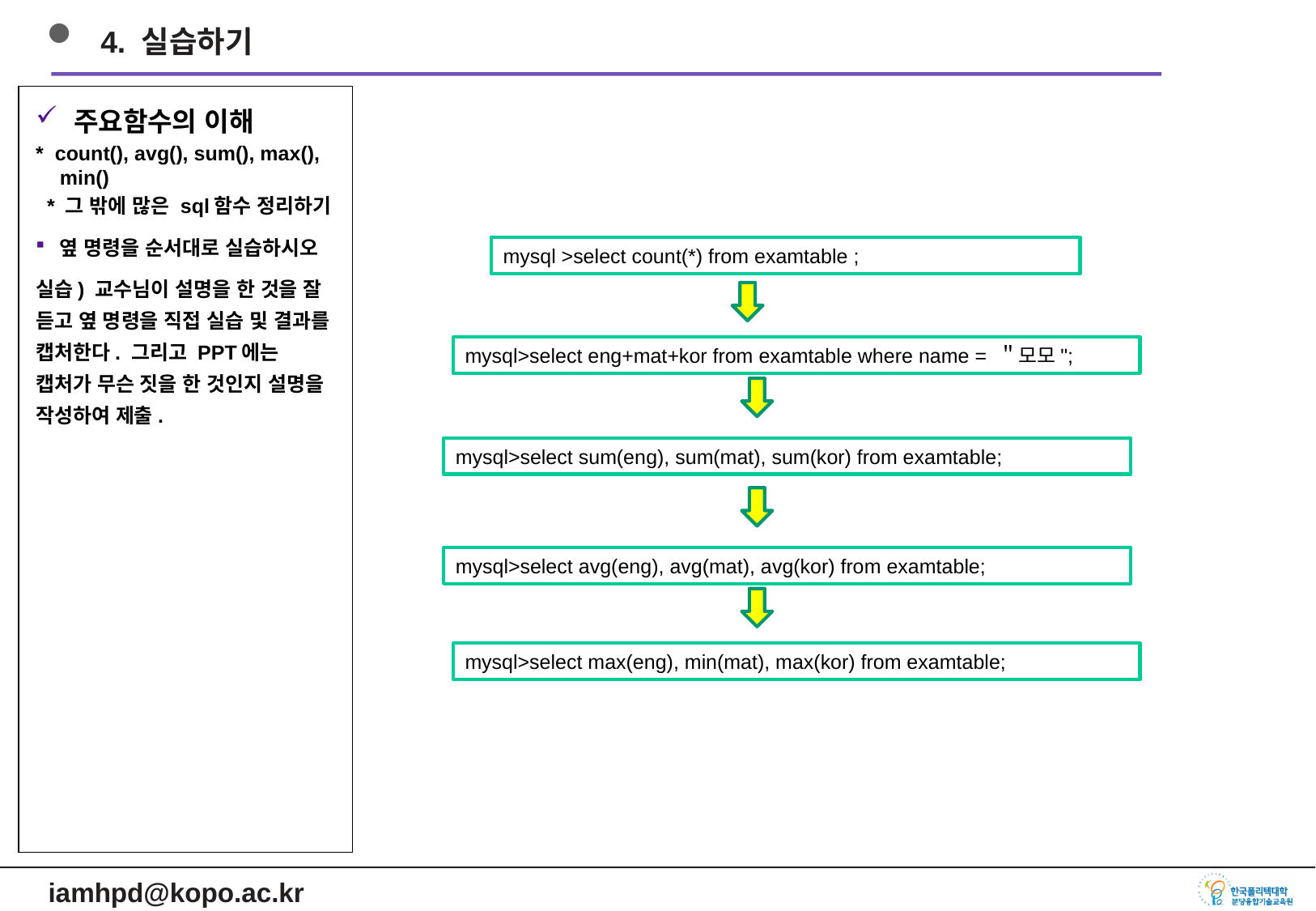

4. 실습하기
주요함수의 이해
*  count(), avg(), sum(), max(), min()
  * 그 밖에 많은 sql함수 정리하기
옆 명령을 순서대로 실습하시오
실습) 교수님이 설명을 한 것을 잘 듣고 옆 명령을 직접 실습 및 결과를 캡처한다. 그리고 PPT에는 캡처가 무슨 짓을 한 것인지 설명을 작성하여 제출.
mysql >select count(*) from examtable ;

mysql>select eng+mat+kor from examtable where name = ＂모모";

mysql>select sum(eng), sum(mat), sum(kor) from examtable;

mysql>select avg(eng), avg(mat), avg(kor) from examtable;

mysql>select max(eng), min(mat), max(kor) from examtable;